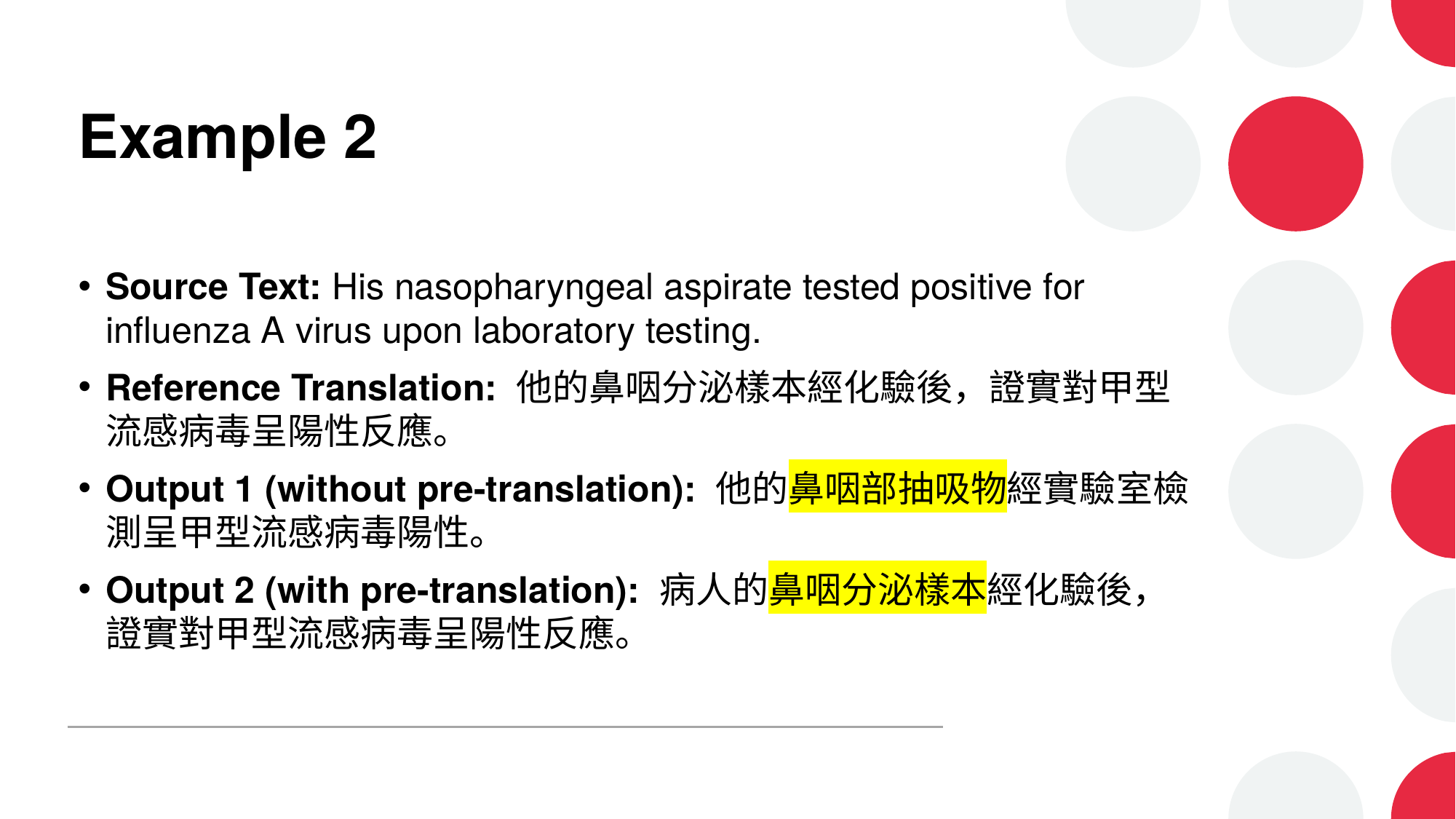

# Example 2
Source Text: His nasopharyngeal aspirate tested positive for influenza A virus upon laboratory testing.
Reference Translation: 他的鼻咽分泌樣本經化驗後，證實對甲型流感病毒呈陽性反應。
Output 1 (without pre-translation): 他的鼻咽部抽吸物經實驗室檢測呈甲型流感病毒陽性。
Output 2 (with pre-translation): 病人的鼻咽分泌樣本經化驗後，證實對甲型流感病毒呈陽性反應。